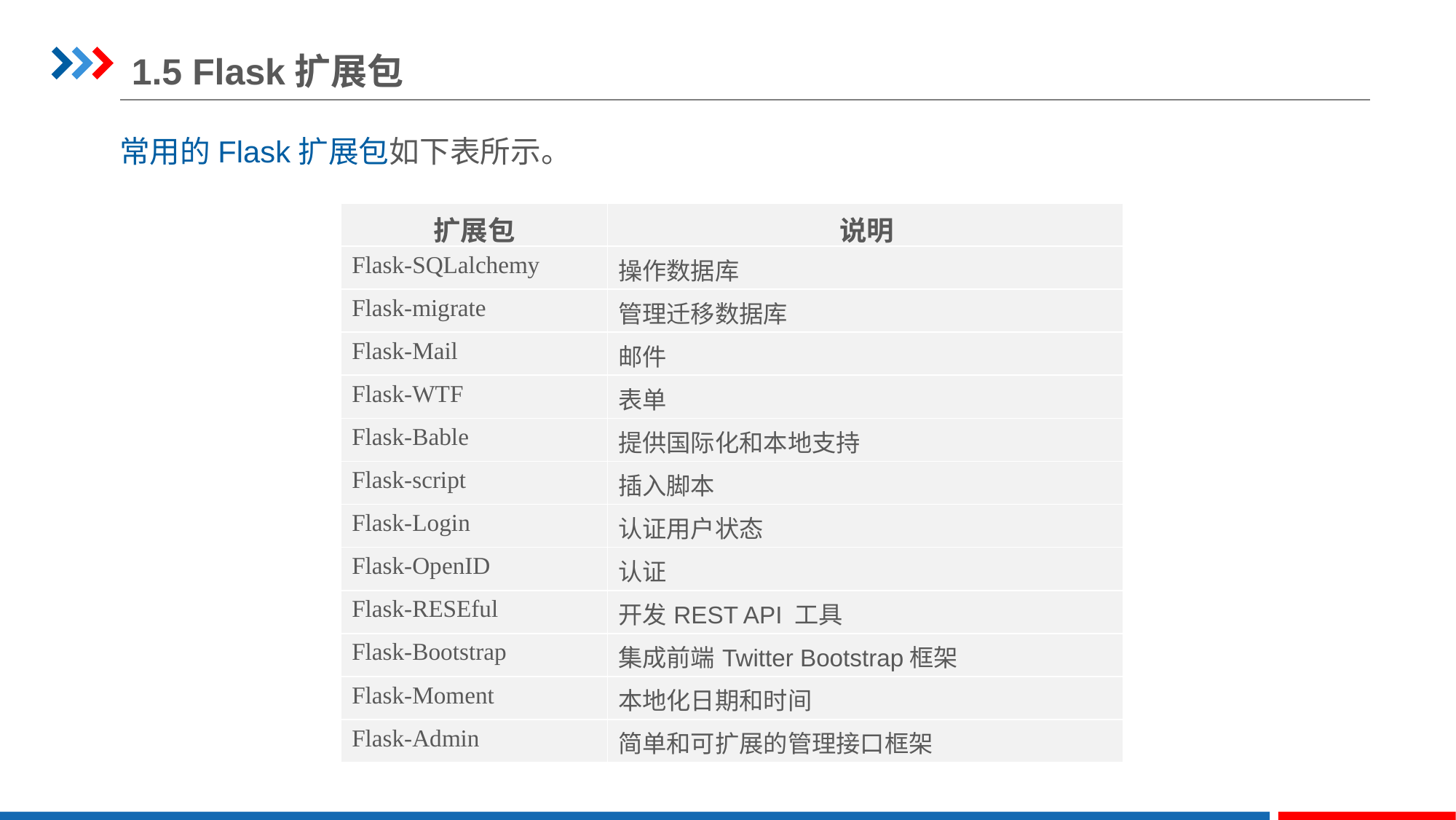

1.5 Flask扩展包
常用的Flask扩展包如下表所示。
| 扩展包 | 说明 |
| --- | --- |
| Flask-SQLalchemy | 操作数据库 |
| Flask-migrate | 管理迁移数据库 |
| Flask-Mail | 邮件 |
| Flask-WTF | 表单 |
| Flask-Bable | 提供国际化和本地支持 |
| Flask-script | 插入脚本 |
| Flask-Login | 认证用户状态 |
| Flask-OpenID | 认证 |
| Flask-RESEful | 开发REST API 工具 |
| Flask-Bootstrap | 集成前端Twitter Bootstrap框架 |
| Flask-Moment | 本地化日期和时间 |
| Flask-Admin | 简单和可扩展的管理接口框架 |